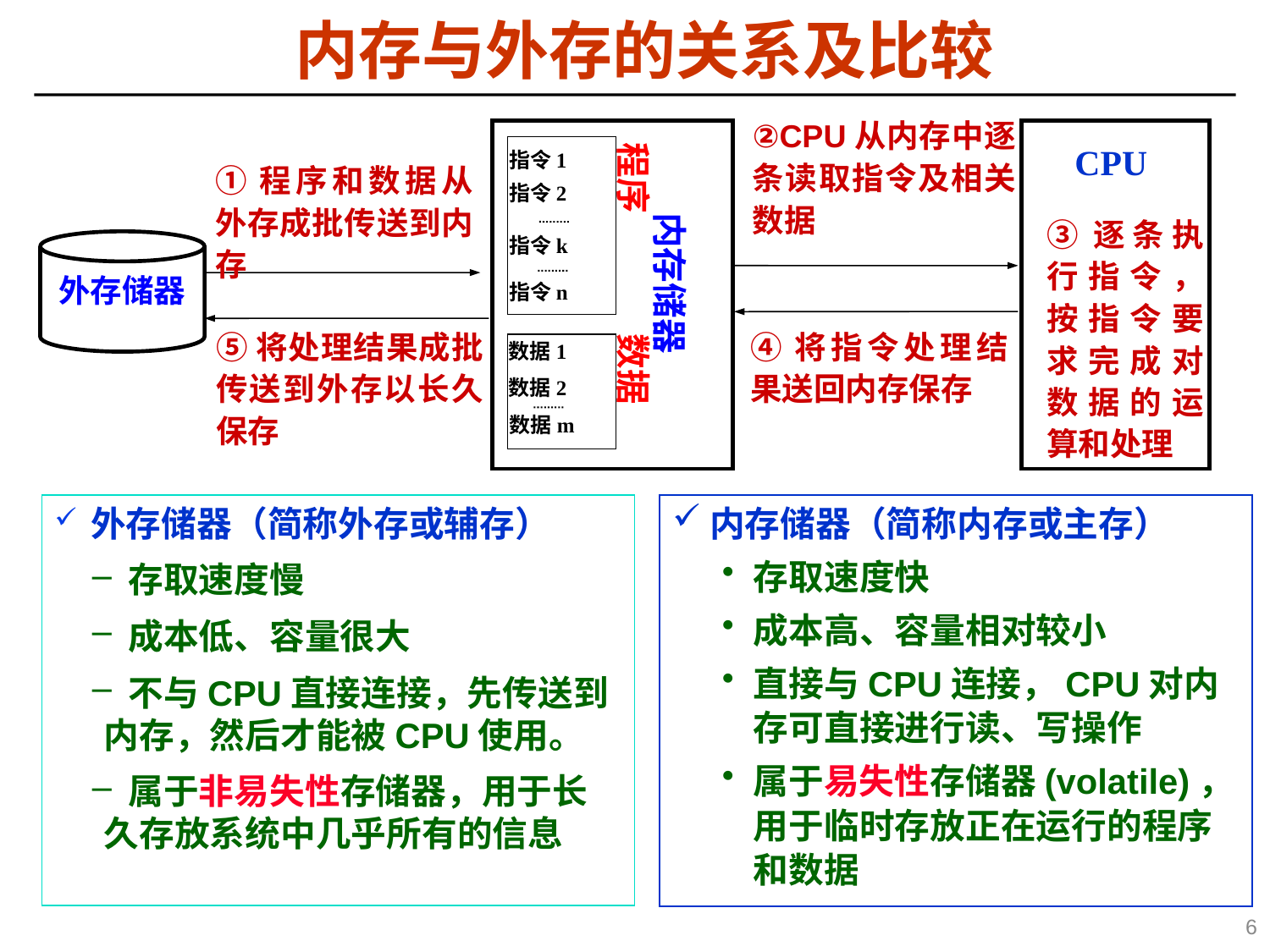

内存与外存的关系及比较
②CPU从内存中逐条读取指令及相关数据

内存储器

CPU

程序
指令1
指令2

指令k

指令n

数据
数据1

数据2
数据m

①程序和数据从外存成批传送到内存

③逐条执行指令，按指令要求完成对数据的运算和处理

外存储器

④将指令处理结果送回内存保存
⑤将处理结果成批传送到外存以长久保存

 外存储器（简称外存或辅存）
 存取速度慢
 成本低、容量很大
 不与CPU直接连接，先传送到内存，然后才能被CPU使用。
 属于非易失性存储器，用于长久存放系统中几乎所有的信息
内存储器（简称内存或主存）
存取速度快
成本高、容量相对较小
直接与CPU连接，CPU对内存可直接进行读、写操作
属于易失性存储器(volatile)，用于临时存放正在运行的程序和数据
6